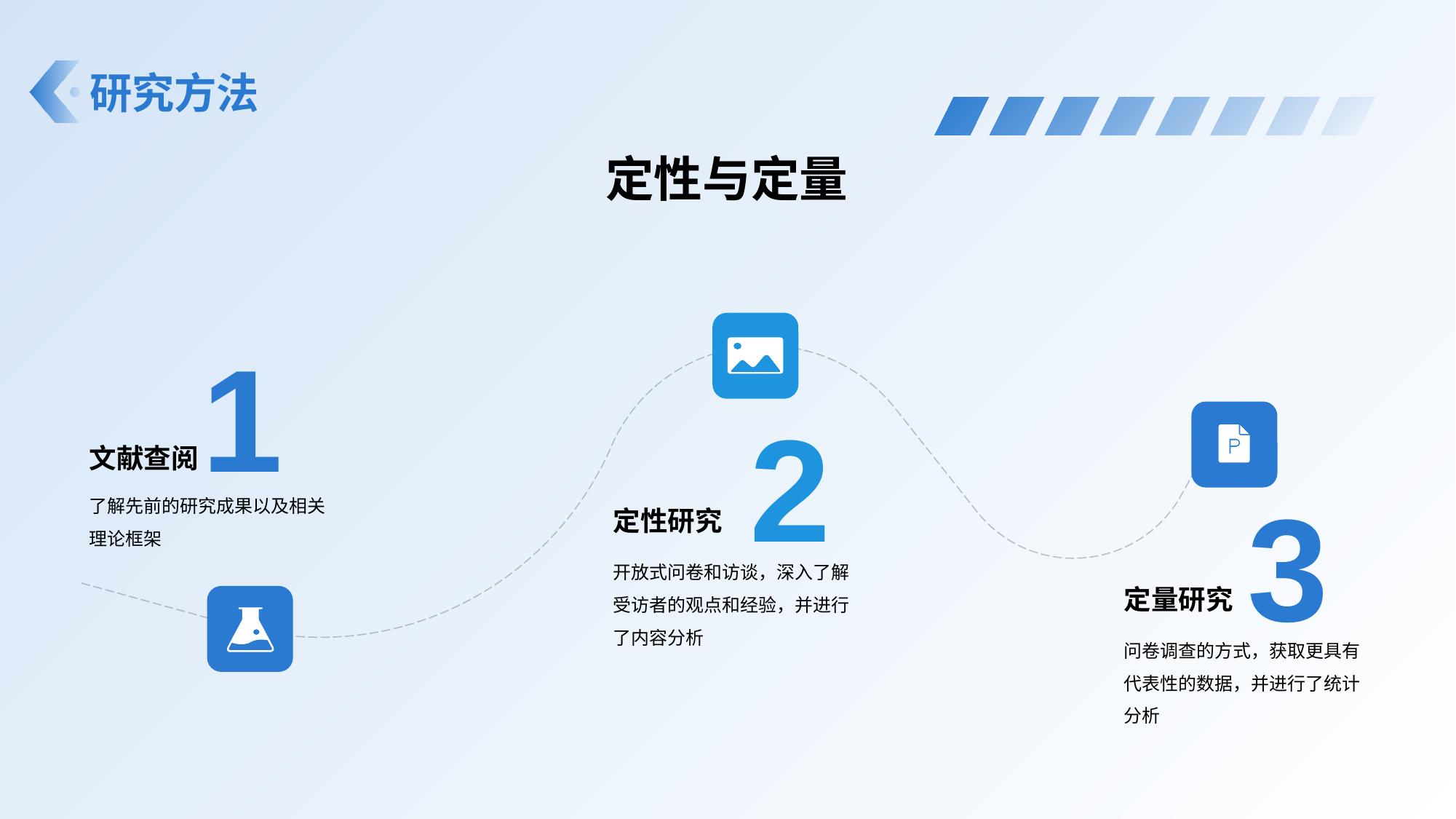

# 研究方法
定性与定量

2
定性研究
开放式问卷和访谈，深入了解受访者的观点和经验，并进行了内容分析
1
文献查阅
了解先前的研究成果以及相关理论框架

3
定量研究
问卷调查的方式，获取更具有代表性的数据，并进行了统计分析